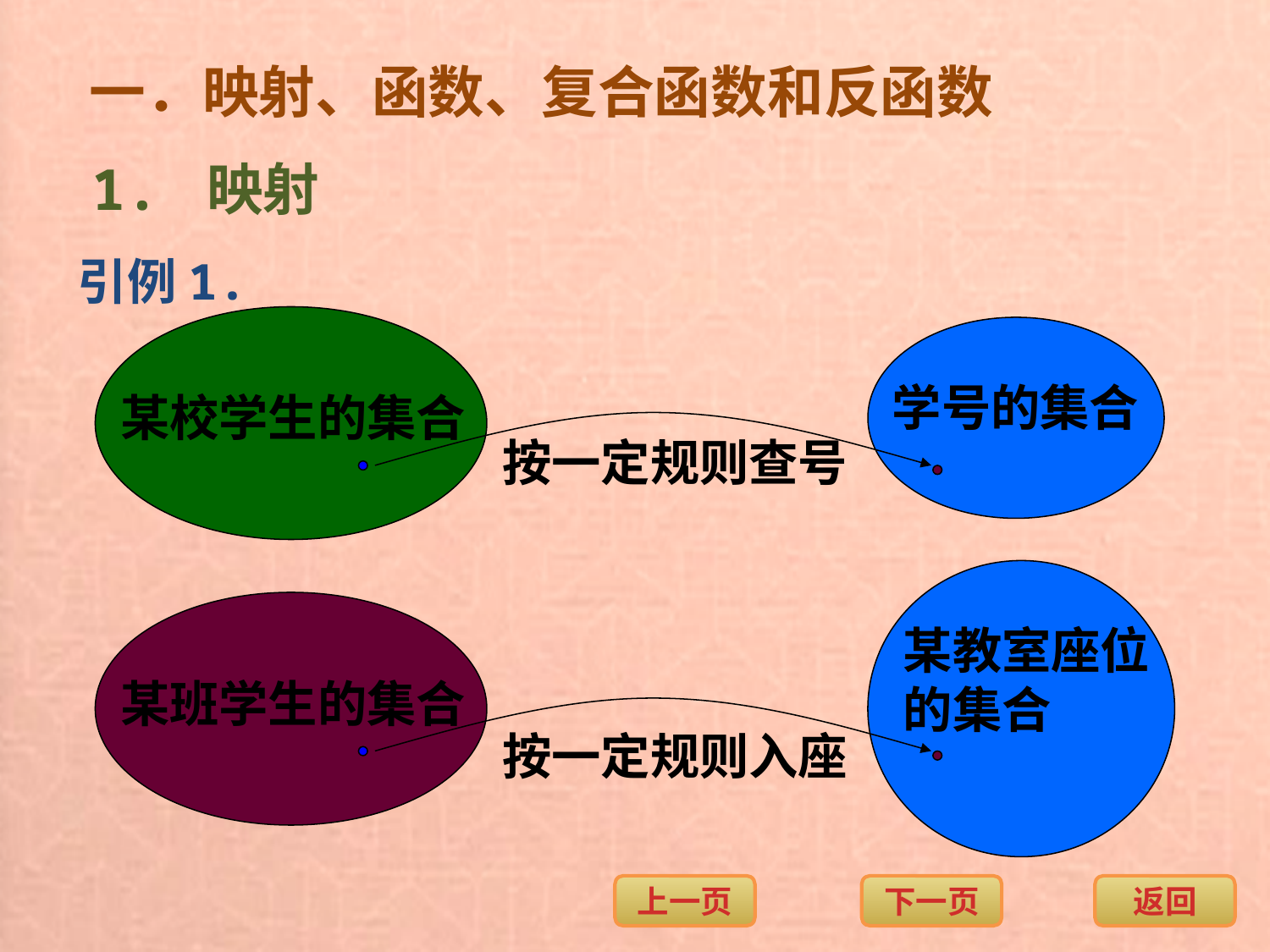

一．映射、函数、复合函数和反函数
1. 映射
引例1.

学号的集合
某校学生的集合

按一定规则查号

某教室座位
的集合
某班学生的集合

按一定规则入座